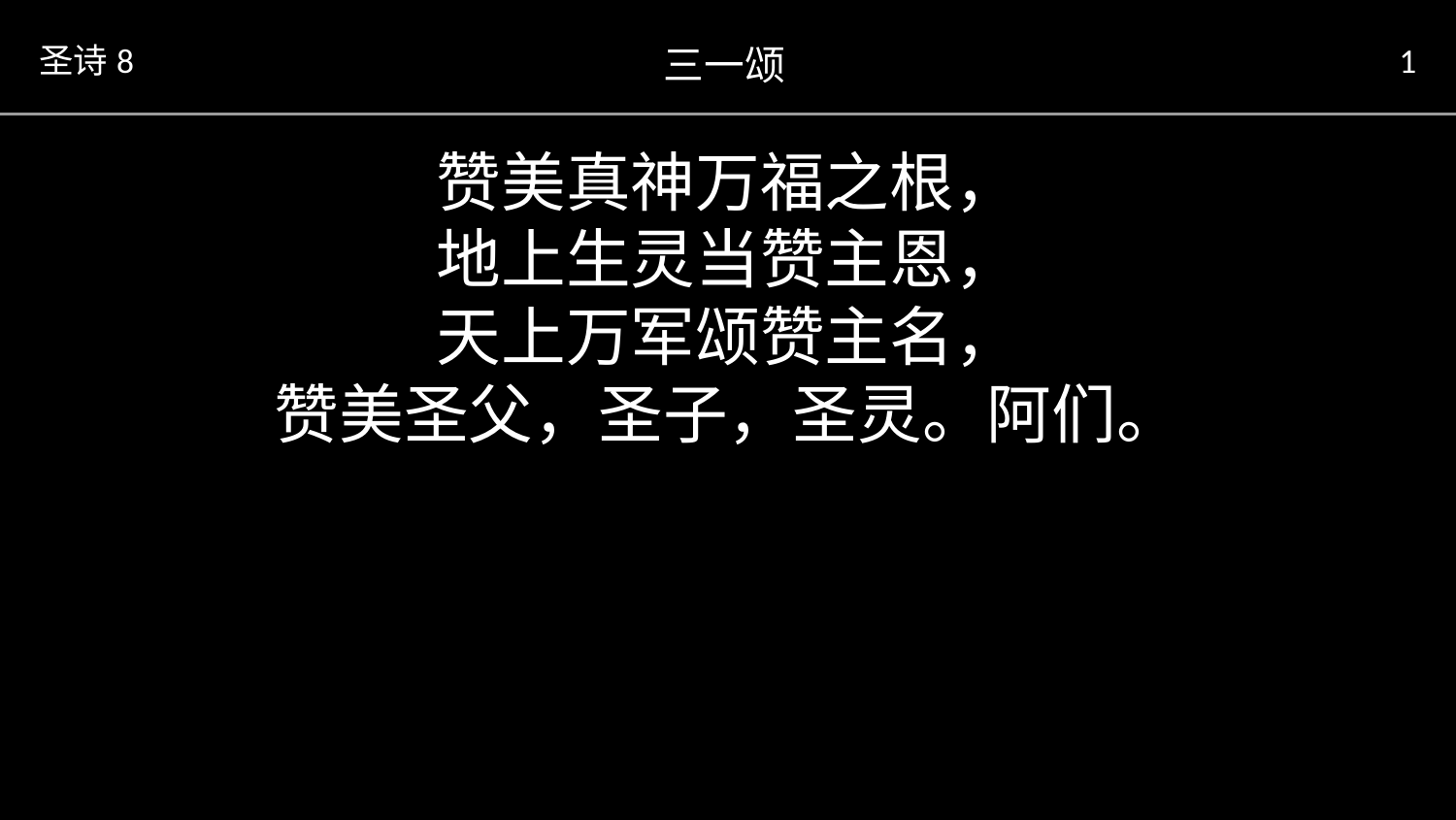

圣诗8
三一颂
1
赞美真神万福之根，
地上生灵当赞主恩，
天上万军颂赞主名，
赞美圣父，圣子，圣灵。阿们。